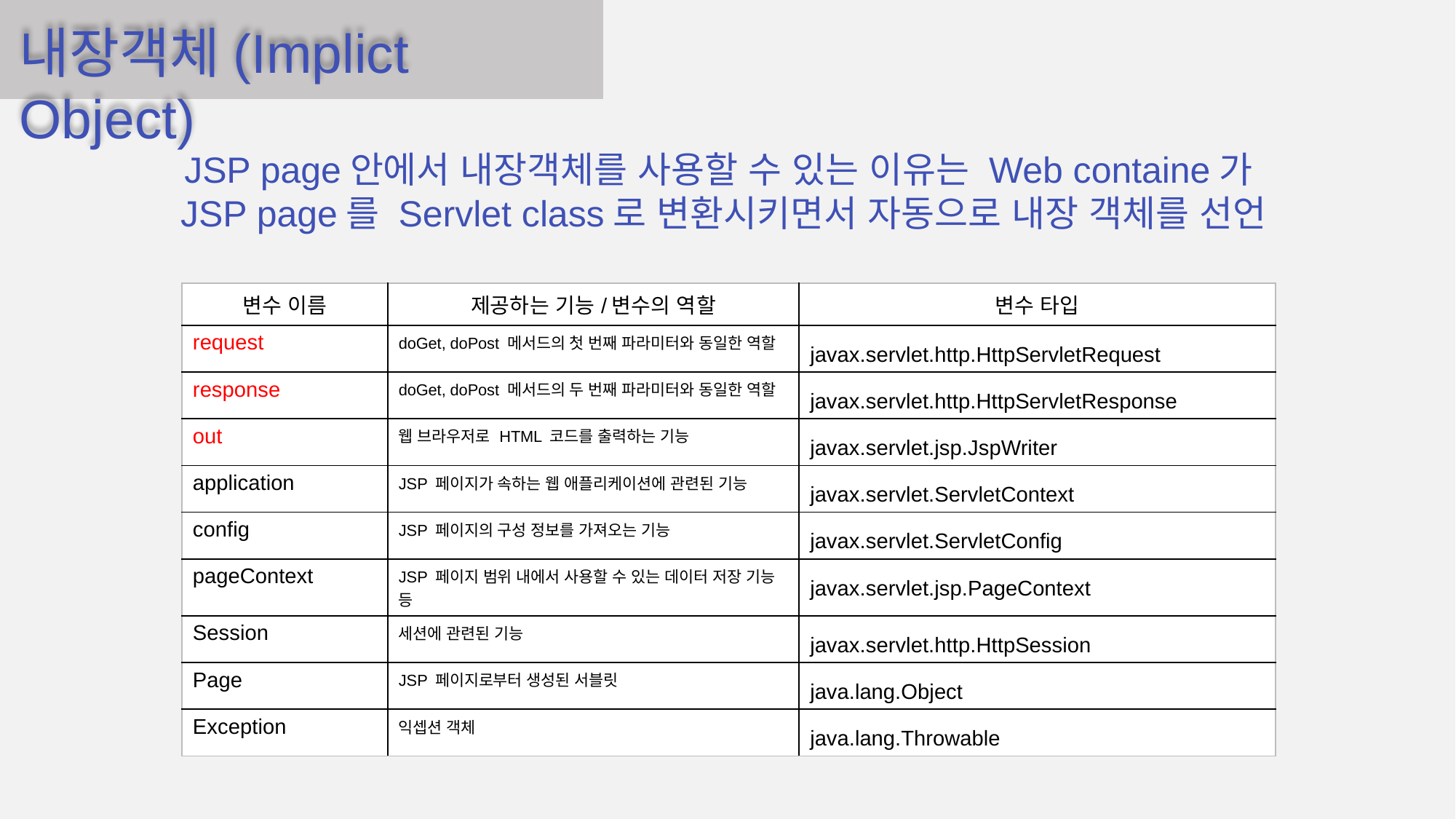

내장객체(Implict Object)
JSP page안에서 내장객체를 사용할 수 있는 이유는 Web containe가
JSP page를 Servlet class로 변환시키면서 자동으로 내장 객체를 선언
| 변수 이름 | 제공하는 기능/변수의 역할 | 변수 타입 |
| --- | --- | --- |
| request | doGet, doPost 메서드의 첫 번째 파라미터와 동일한 역할 | javax.servlet.http.HttpServletRequest |
| response | doGet, doPost 메서드의 두 번째 파라미터와 동일한 역할 | javax.servlet.http.HttpServletResponse |
| out | 웹 브라우저로 HTML 코드를 출력하는 기능 | javax.servlet.jsp.JspWriter |
| application | JSP 페이지가 속하는 웹 애플리케이션에 관련된 기능 | javax.servlet.ServletContext |
| config | JSP 페이지의 구성 정보를 가져오는 기능 | javax.servlet.ServletConfig |
| pageContext | JSP 페이지 범위 내에서 사용할 수 있는 데이터 저장 기능 등 | javax.servlet.jsp.PageContext |
| Session | 세션에 관련된 기능 | javax.servlet.http.HttpSession |
| Page | JSP 페이지로부터 생성된 서블릿 | java.lang.Object |
| Exception | 익셉션 객체 | java.lang.Throwable |